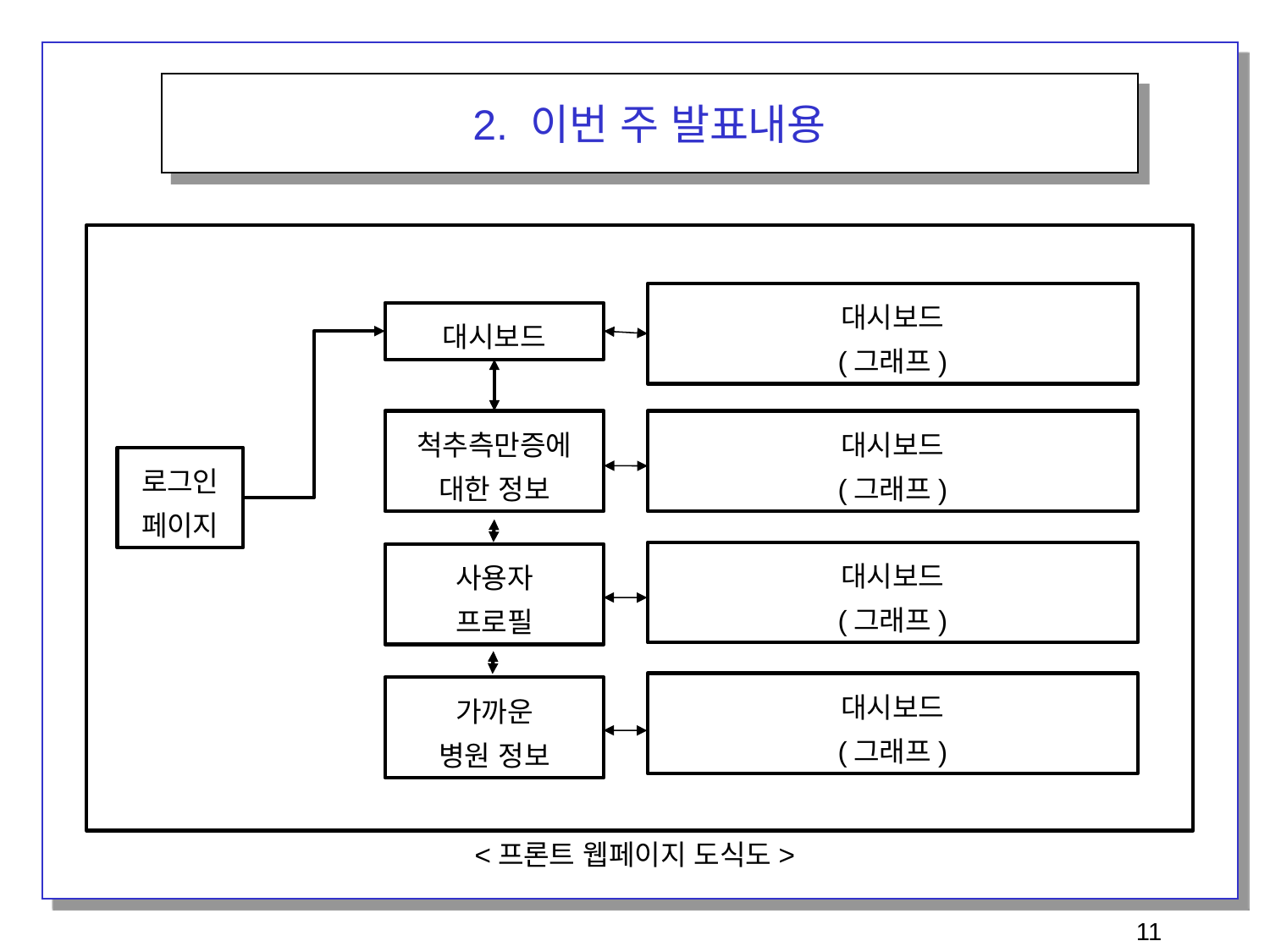

2. 이번 주 발표내용

대시보드
(그래프)
대시보드
척추측만증에 대한 정보
대시보드
(그래프)
로그인 페이지
대시보드
(그래프)
사용자
프로필
대시보드
(그래프)
가까운
병원 정보
<프론트 웹페이지 도식도>
11